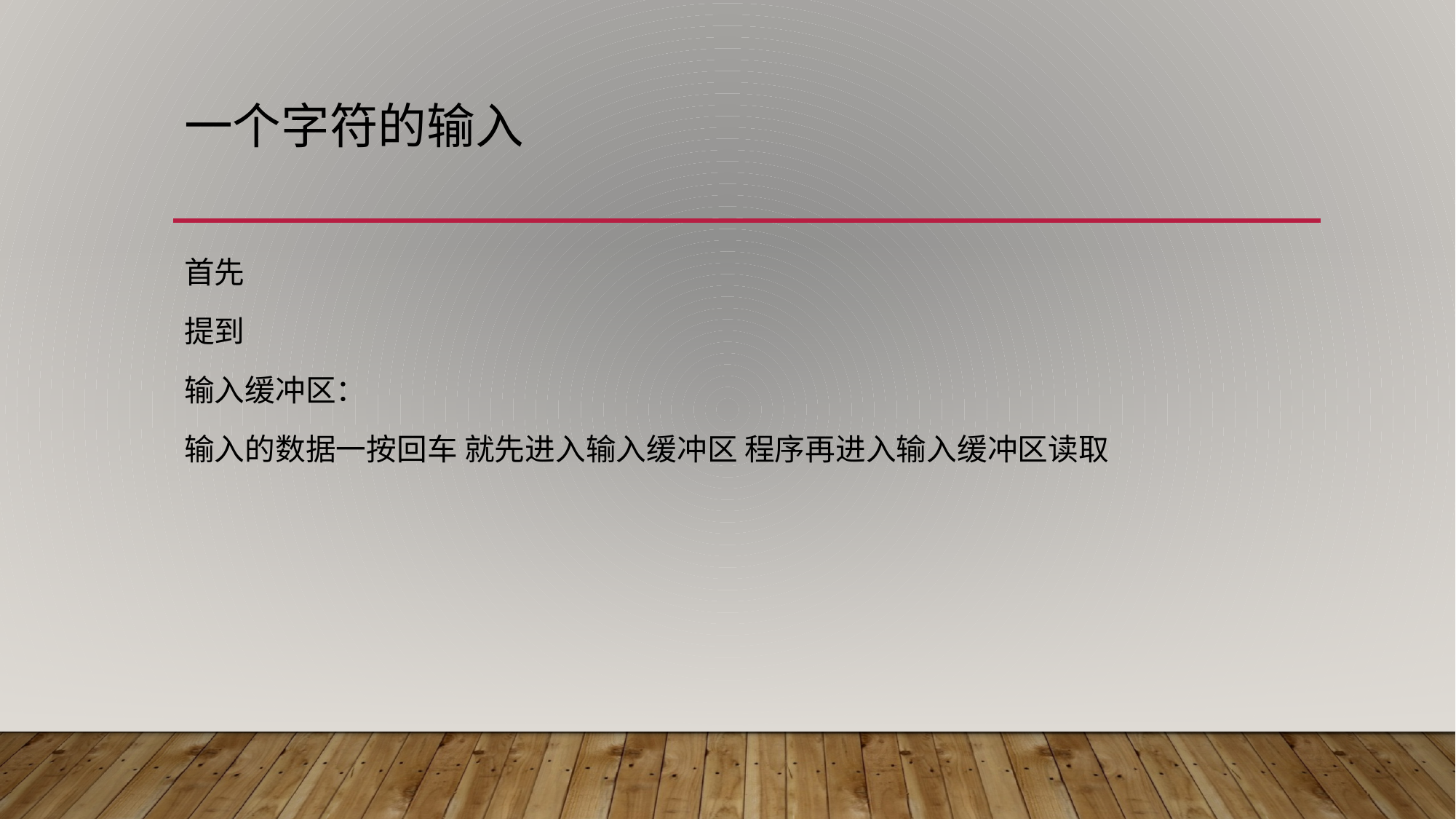

# 一个字符的输入
首先
提到
输入缓冲区：
输入的数据一按回车 就先进入输入缓冲区 程序再进入输入缓冲区读取